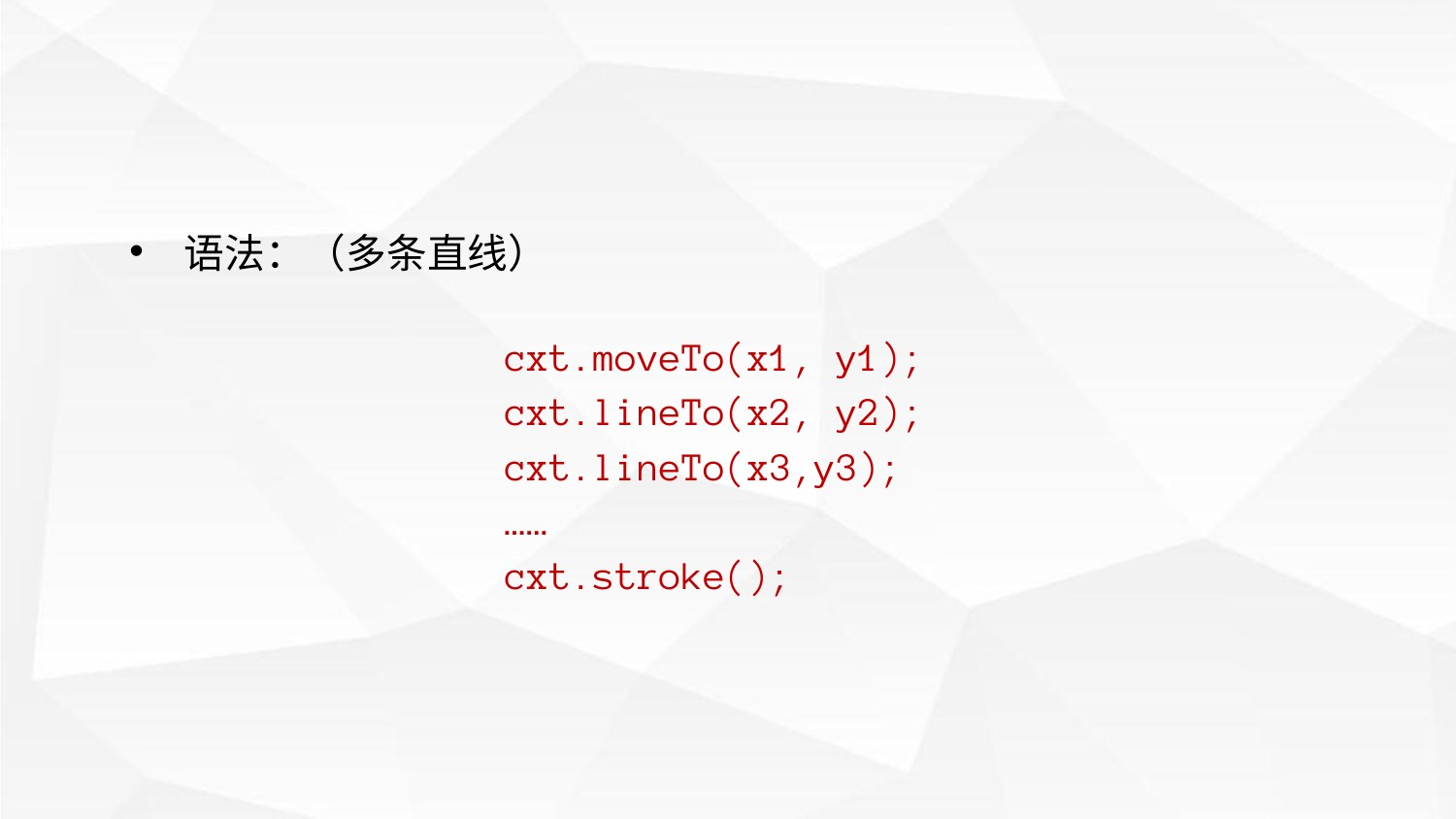

语法：（多条直线）
cxt.moveTo(x1, y1);
cxt.lineTo(x2, y2);
cxt.lineTo(x3,y3);
……
cxt.stroke();